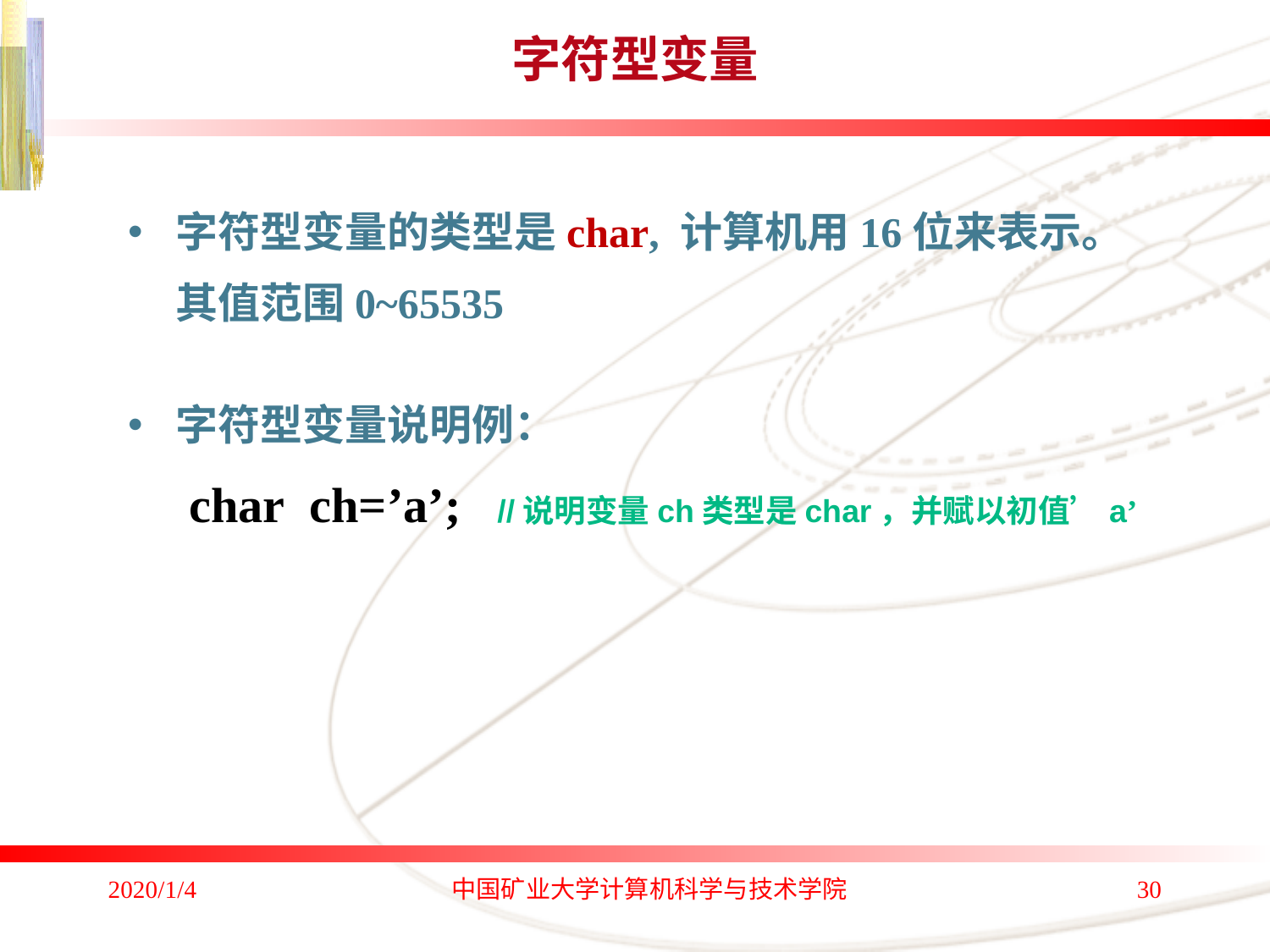

# 字符型变量
字符型变量的类型是char, 计算机用16位来表示。其值范围0~65535
字符型变量说明例：
     char  ch=’a’;   //说明变量ch类型是char，并赋以初值’a’
2020/1/4
中国矿业大学计算机科学与技术学院
30